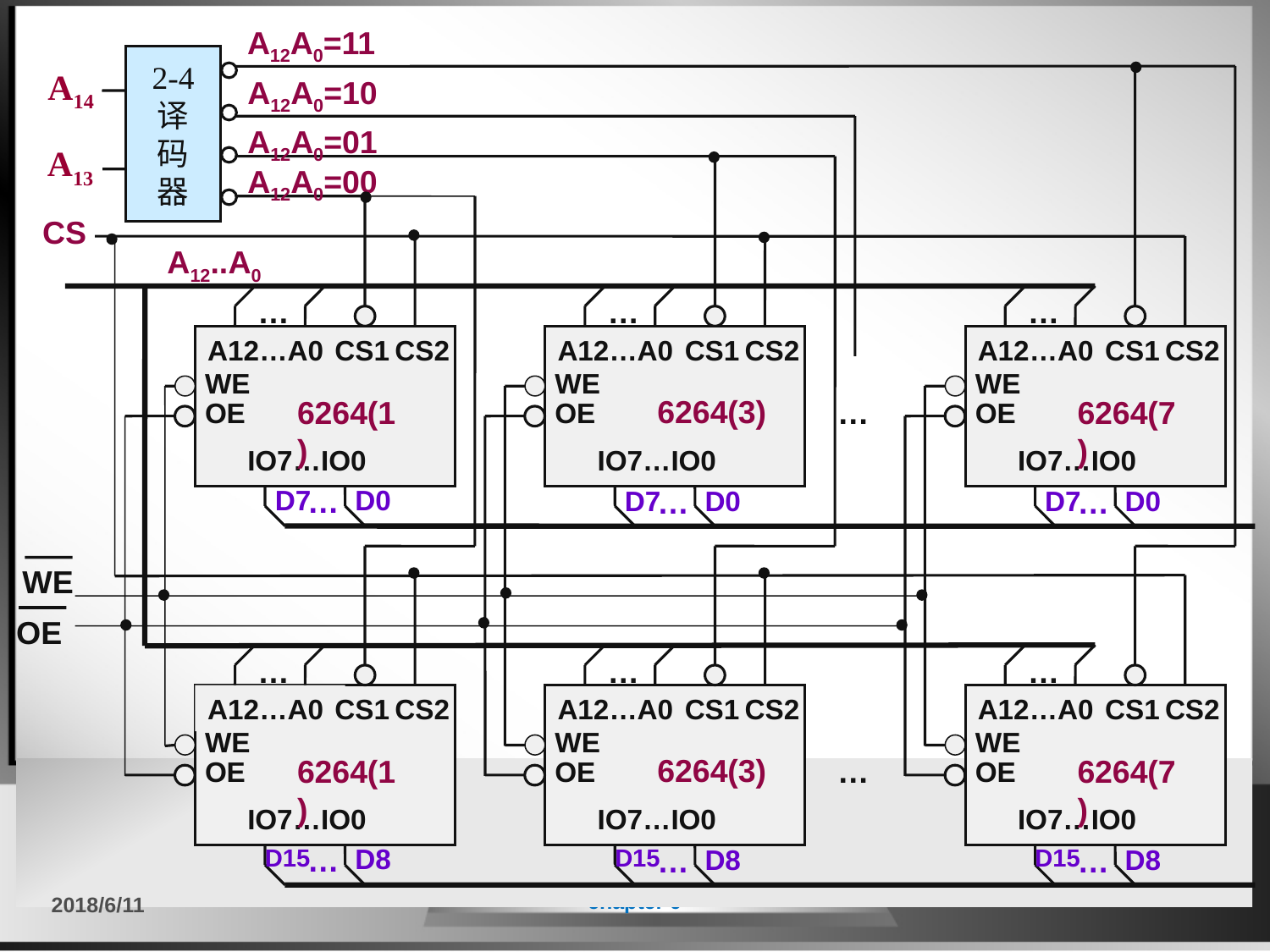

A12A0=11
2-4
译
码
器
A14

A12A0=10

A12A0=01

A13

A12A0=00

CS

A12..A0

…

…

…

A12…A0
CS1
CS2

A12…A0
CS1
CS2

A12…A0
CS1
CS2
WE
WE
WE

6264(3)

6264(1)

…

6264(7)
OE
OE
OE

IO7…IO0
IO7…IO0
IO7…IO0
…
D7
D0
…
…
D7
D0
D7
D0

WE

OE

…

…

…

A12…A0
CS1
CS2

A12…A0
CS1
CS2

A12…A0
CS1
CS2
WE
WE
WE

6264(3)

6264(1)

…

6264(7)
OE
OE
OE

IO7…IO0
IO7…IO0
IO7…IO0
…
D8
…
…
D15
D15
D8
D15
D8

chapter 9

2018/6/11